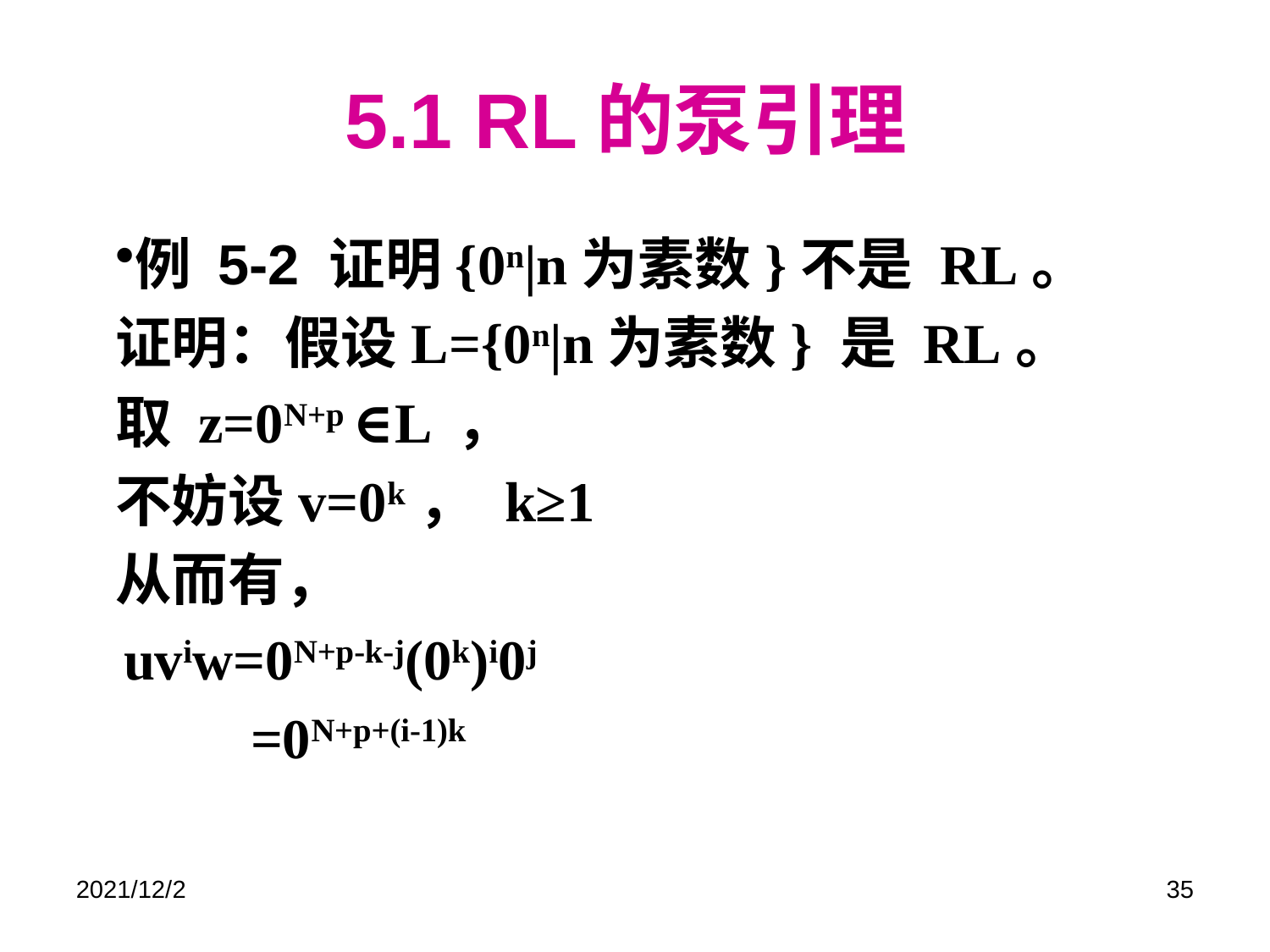

# 5.1 RL的泵引理
例 5-2 证明{0n|n为素数}不是 RL。
证明：假设L={0n|n为素数} 是 RL。
取 z=0N+p ∈L ，
不妨设v=0k，	k≥1
从而有，
	uviw=0N+p-k-j(0k)i0j
		=0N+p+(i-1)k
2021/12/2
35